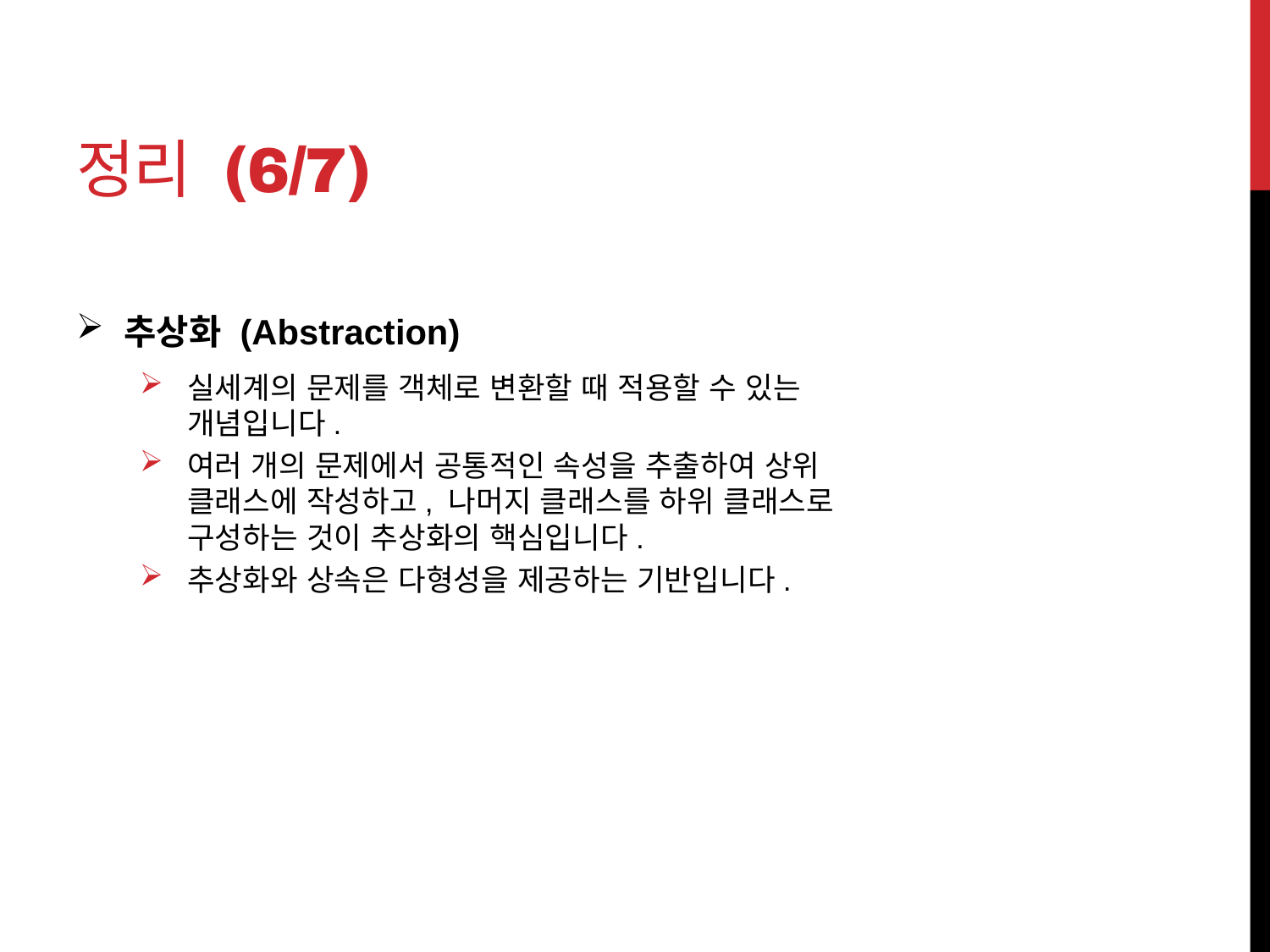

# 정리 (6/7)

추상화 (Abstraction)
실세계의 문제를 객체로 변환할 때 적용할 수 있는
개념입니다.
여러 개의 문제에서 공통적인 속성을 추출하여 상위
클래스에 작성하고, 나머지 클래스를 하위 클래스로
구성하는 것이 추상화의 핵심입니다.
추상화와 상속은 다형성을 제공하는 기반입니다.